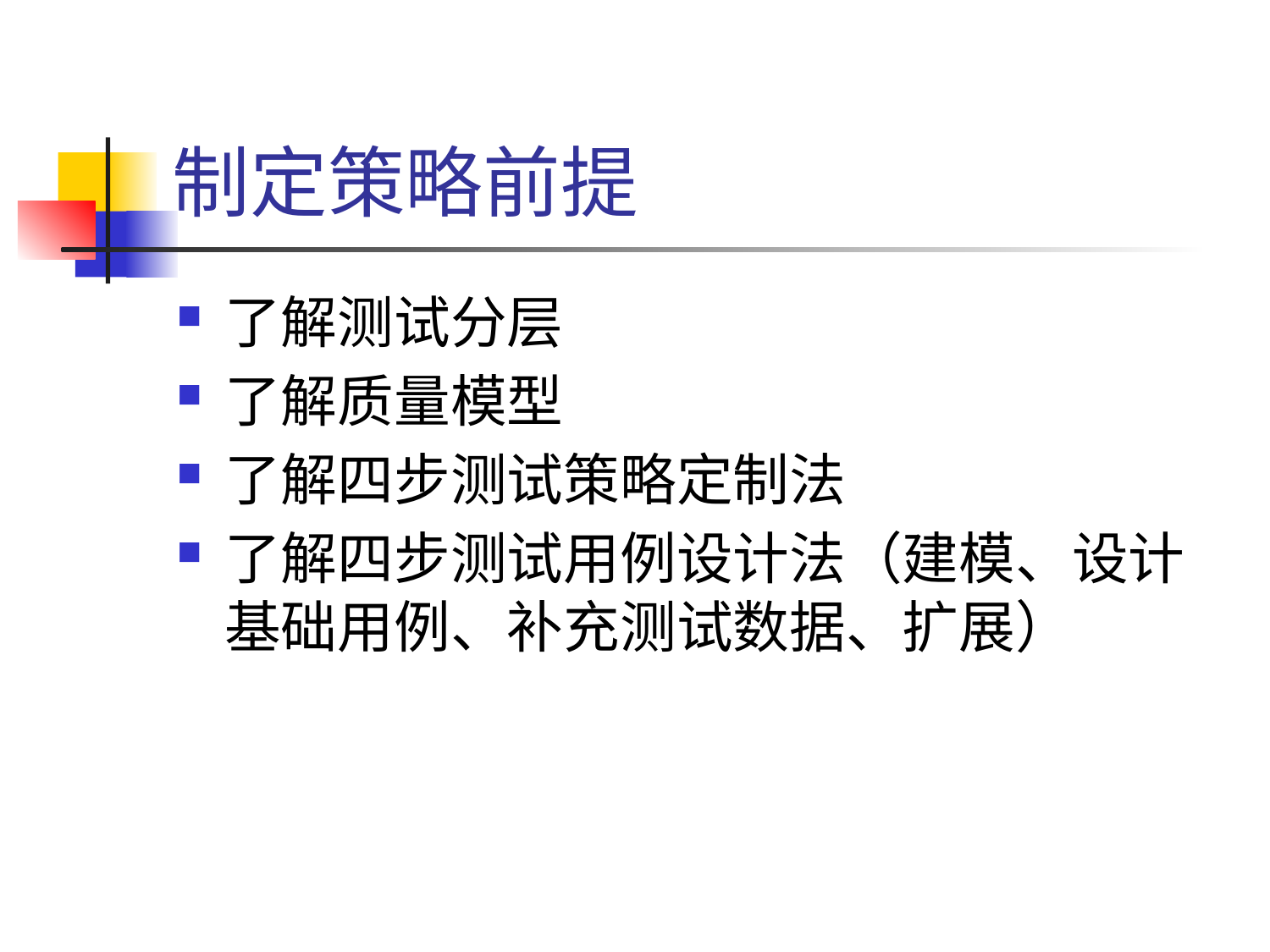

# 制定策略前提
了解测试分层
了解质量模型
了解四步测试策略定制法
了解四步测试用例设计法（建模、设计基础用例、补充测试数据、扩展）